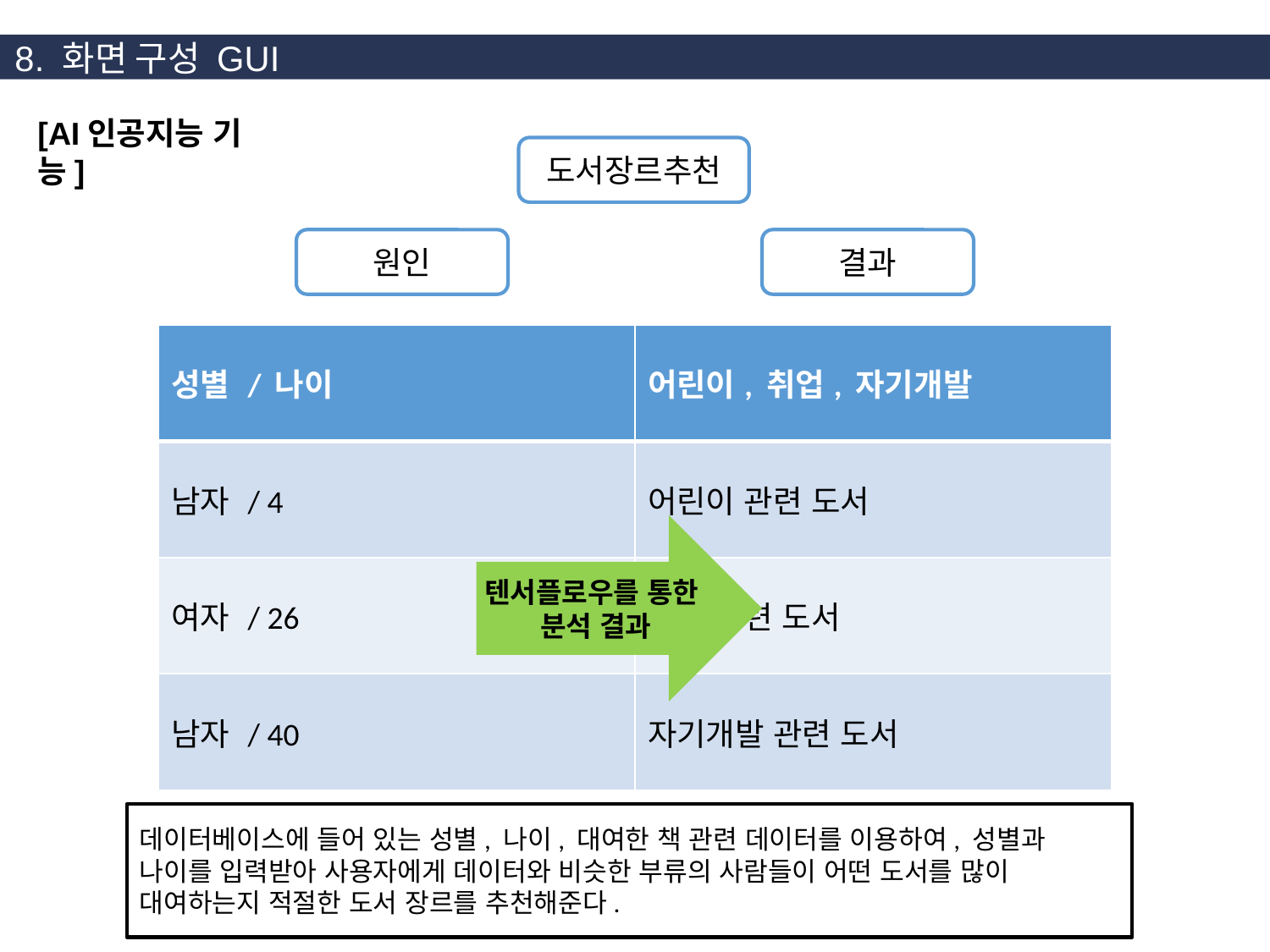

8. 화면 구성 GUI
[AI인공지능 기능]
도서장르추천
원인
결과
| 성별 / 나이 | 어린이, 취업, 자기개발 |
| --- | --- |
| 남자 / 4 | 어린이 관련 도서 |
| 여자 / 26 | 취업 관련 도서 |
| 남자 / 40 | 자기개발 관련 도서 |
텐서플로우를 통한
분석 결과

데이터베이스에 들어 있는 성별, 나이, 대여한 책 관련 데이터를 이용하여, 성별과 나이를 입력받아 사용자에게 데이터와 비슷한 부류의 사람들이 어떤 도서를 많이 대여하는지 적절한 도서 장르를 추천해준다.